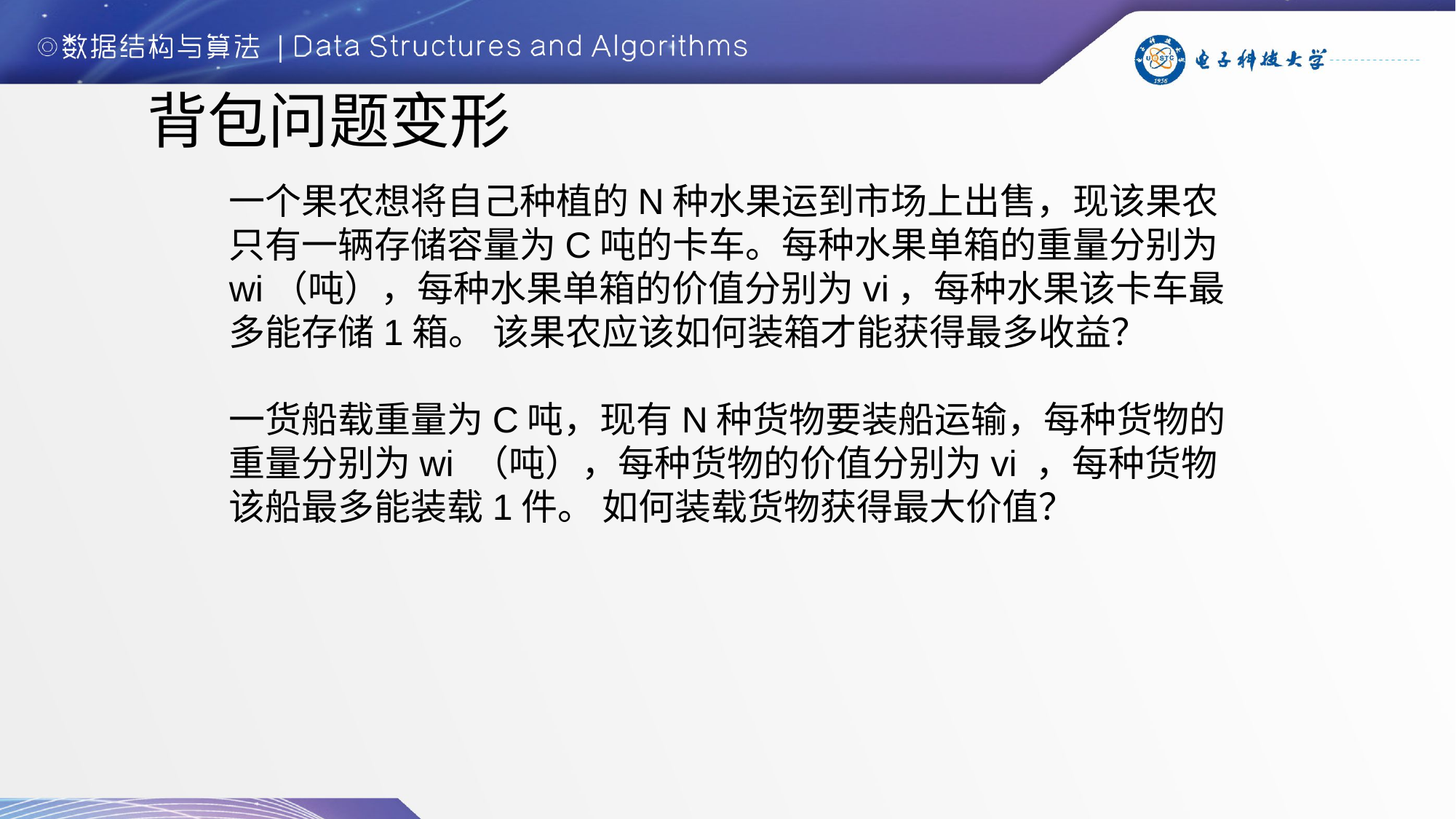

背包问题变形
一个果农想将自己种植的N种水果运到市场上出售，现该果农只有一辆存储容量为C吨的卡车。每种水果单箱的重量分别为wi（吨），每种水果单箱的价值分别为vi，每种水果该卡车最多能存储1箱。 该果农应该如何装箱才能获得最多收益？

一货船载重量为C吨，现有N种货物要装船运输，每种货物的重量分别为wi （吨），每种货物的价值分别为vi ，每种货物该船最多能装载1件。 如何装载货物获得最大价值？